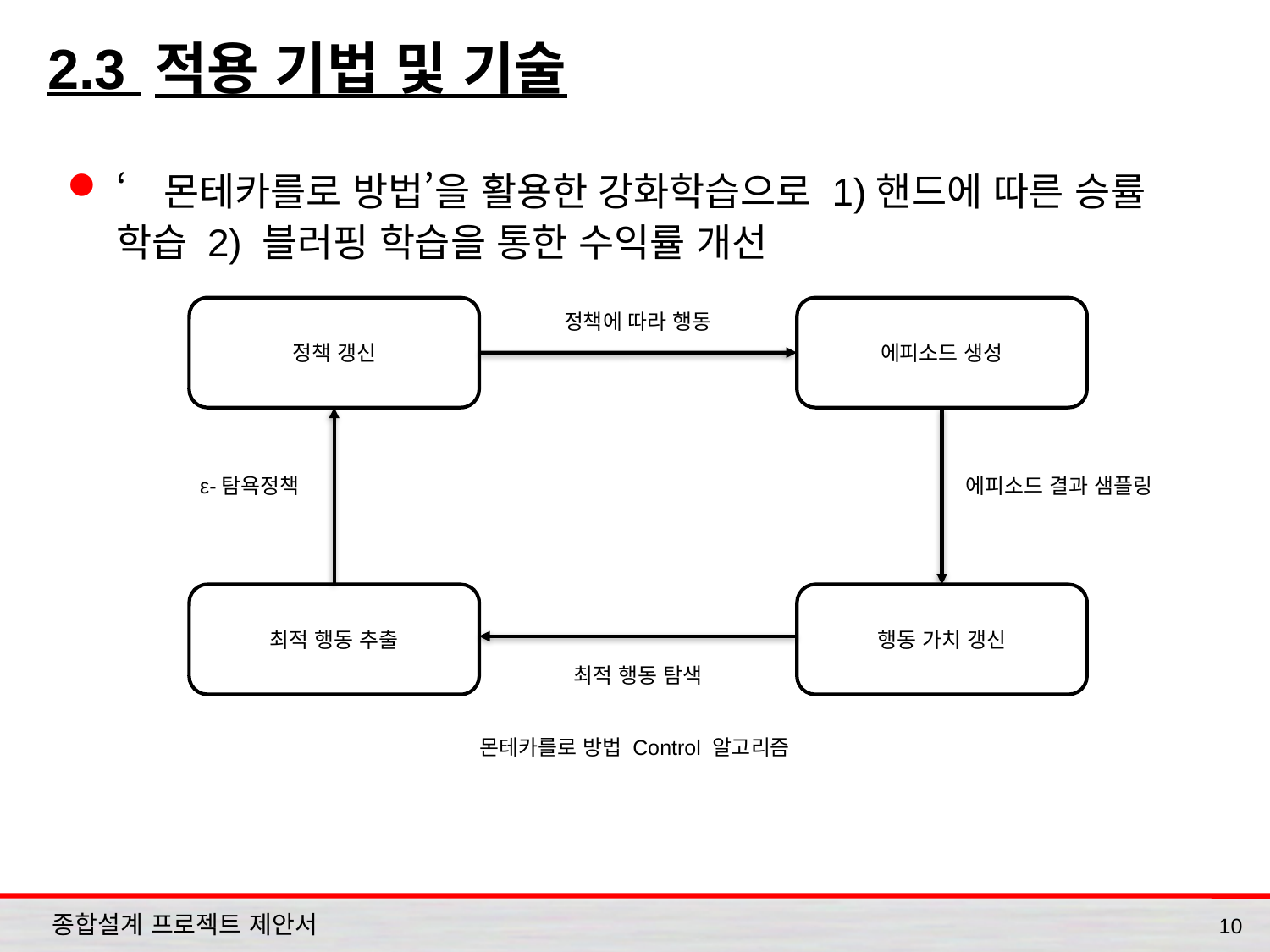

# 2.3 적용 기법 및 기술
‘몬테카를로 방법’을 활용한 강화학습으로 1)핸드에 따른 승률 학습 2) 블러핑 학습을 통한 수익률 개선

정책 갱신
에피소드 생성
정책에 따라 행동
ε-탐욕정책
에피소드 결과 샘플링
최적 행동 추출
행동 가치 갱신
최적 행동 탐색
몬테카를로 방법 Control 알고리즘